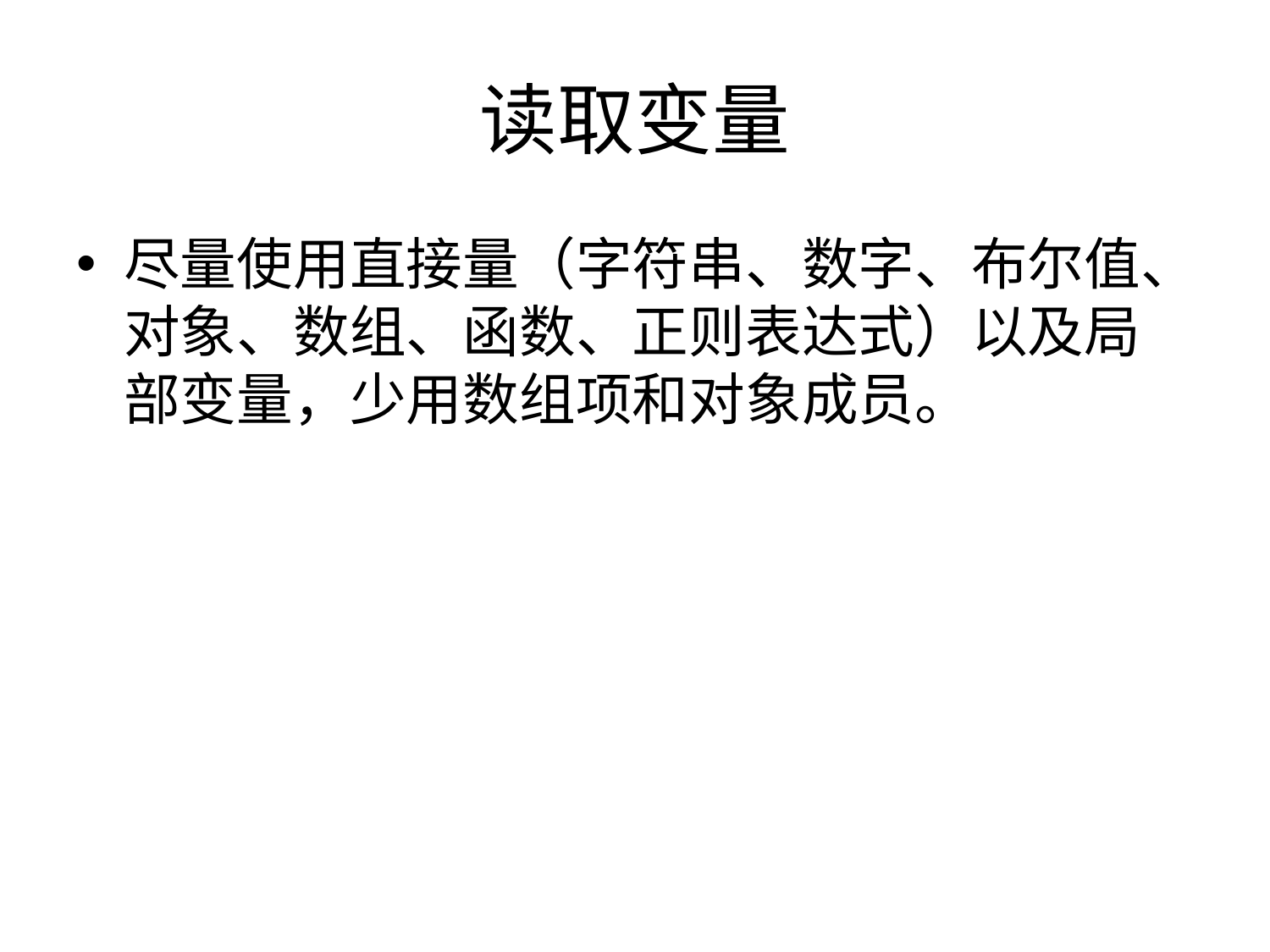

# 读取变量
尽量使用直接量（字符串、数字、布尔值、对象、数组、函数、正则表达式）以及局部变量，少用数组项和对象成员。